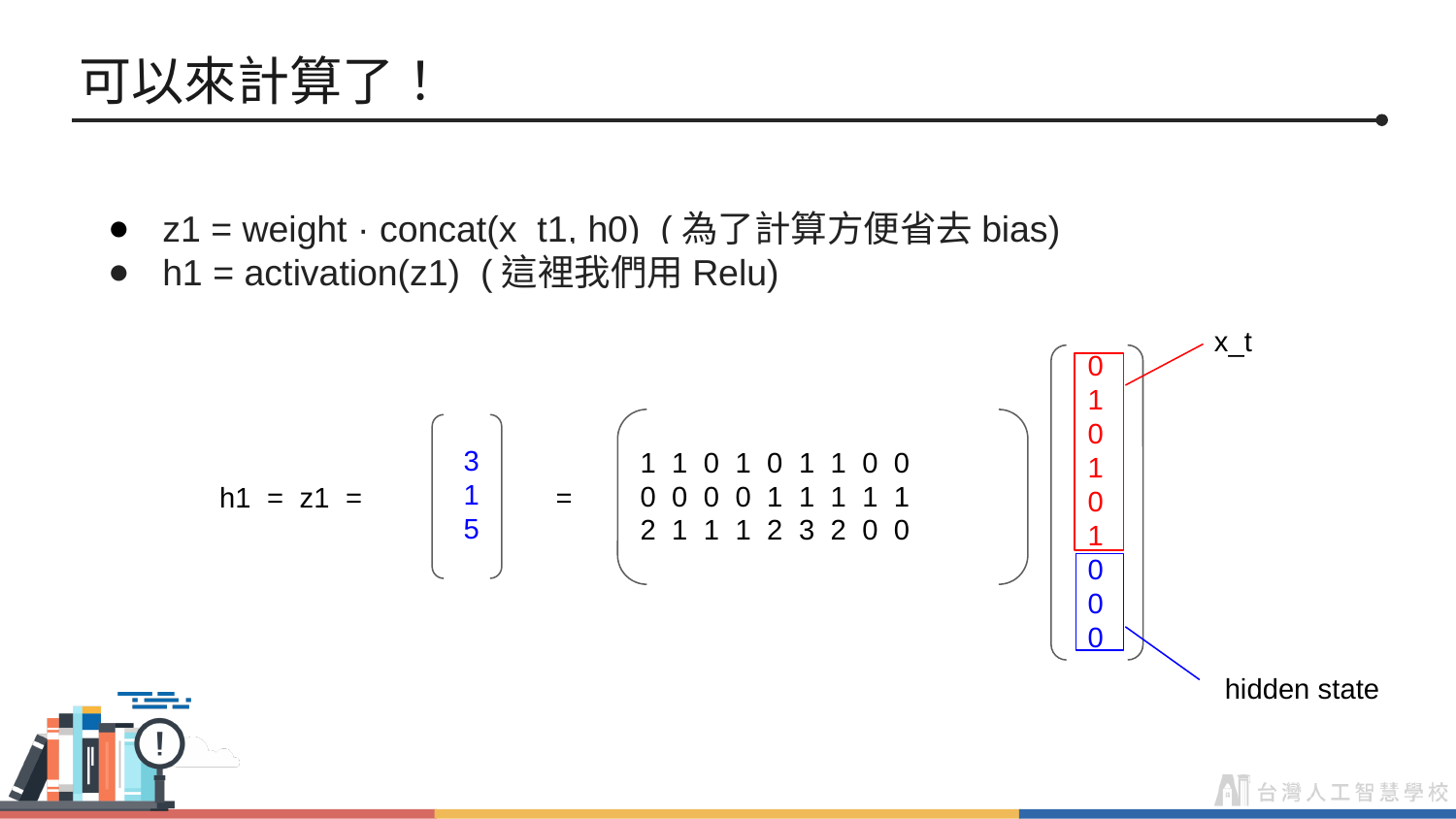

# 可以來計算了！
z1 = weight · concat(x_t1, h0)  (為了計算方便省去bias)
h1 = activation(z1)  (這裡我們用Relu)

x_t
 0
 1
 0
 1
 0
 1
 0
 0
 0

 1  1  0  1  0  1  1  0  0
 0  0  0  0  1  1  1  1  1
 2  1  1  1  2  3  2  0  0

 3
 1
 5
h1  =  z1  =
=

hidden state